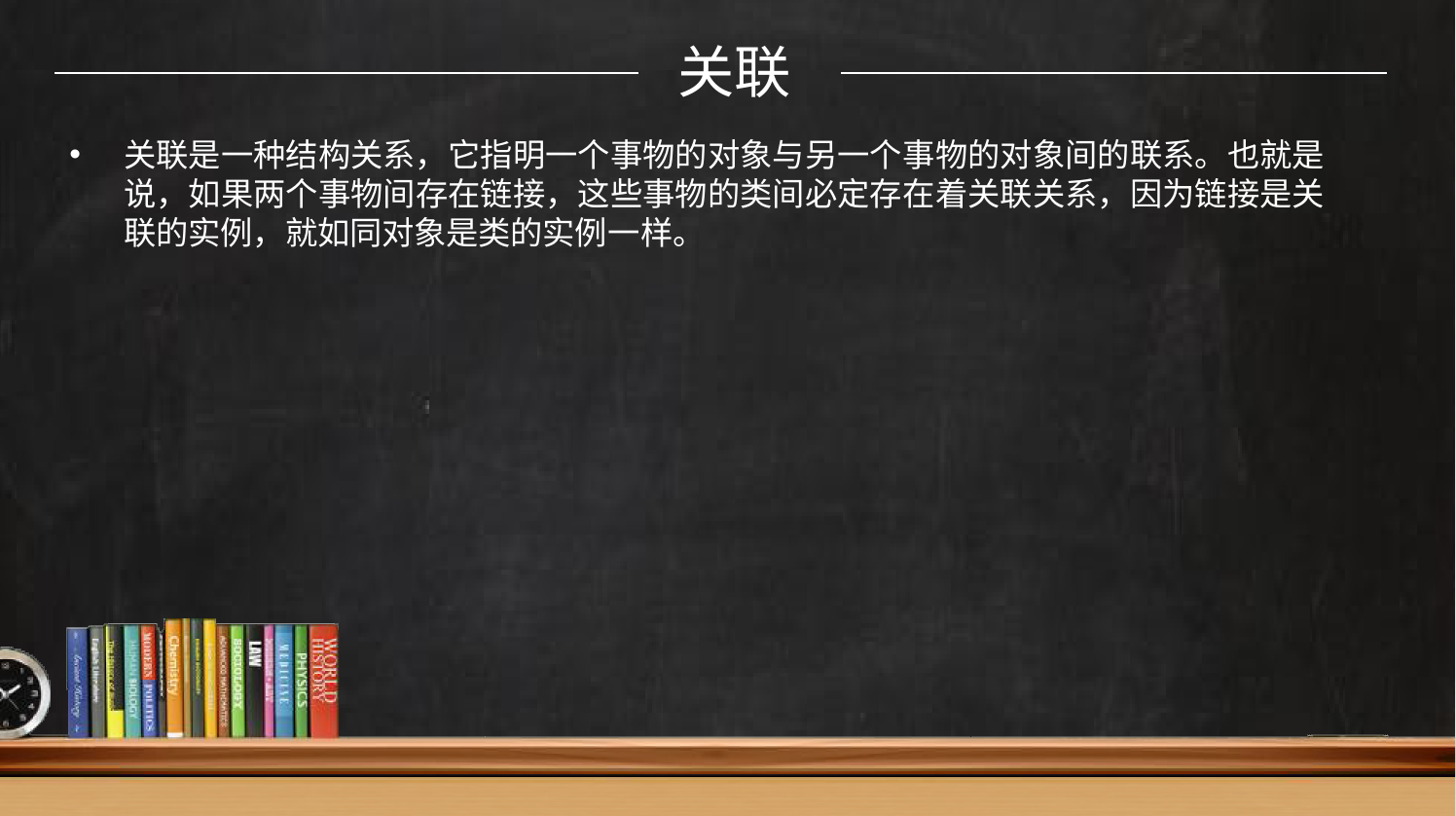

关联

关联是一种结构关系，它指明一个事物的对象与另一个事物的对象间的联系。也就是 说，如果两个事物间存在链接，这些事物的类间必定存在着关联关系，因为链接是关 联的实例，就如同对象是类的实例一样。